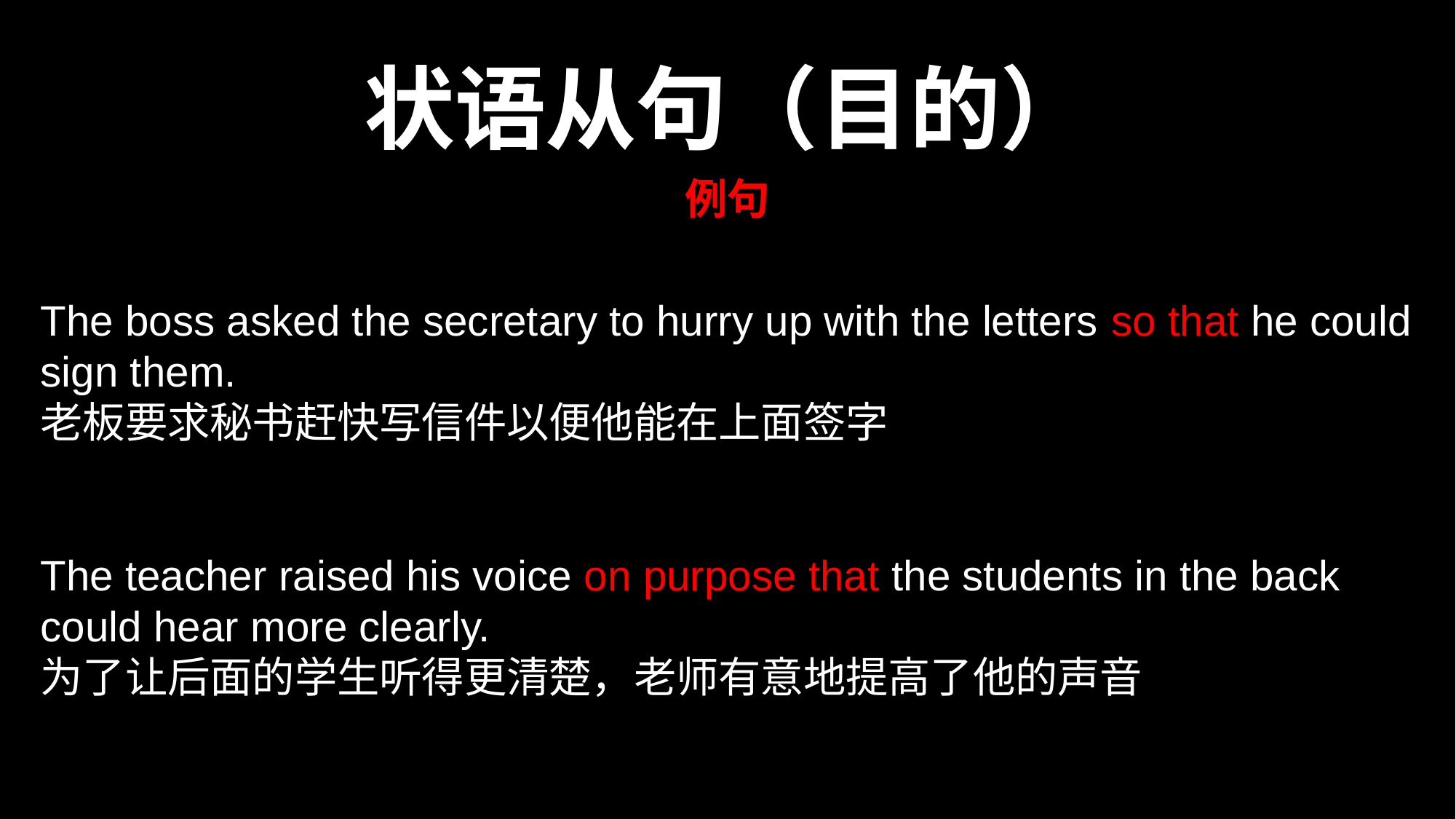

状语从句（目的）
例句
The boss asked the secretary to hurry up with the letters so that he could sign them.
老板要求秘书赶快写信件以便他能在上面签字

The teacher raised his voice on purpose that the students in the back could hear more clearly.
为了让后面的学生听得更清楚，老师有意地提高了他的声音